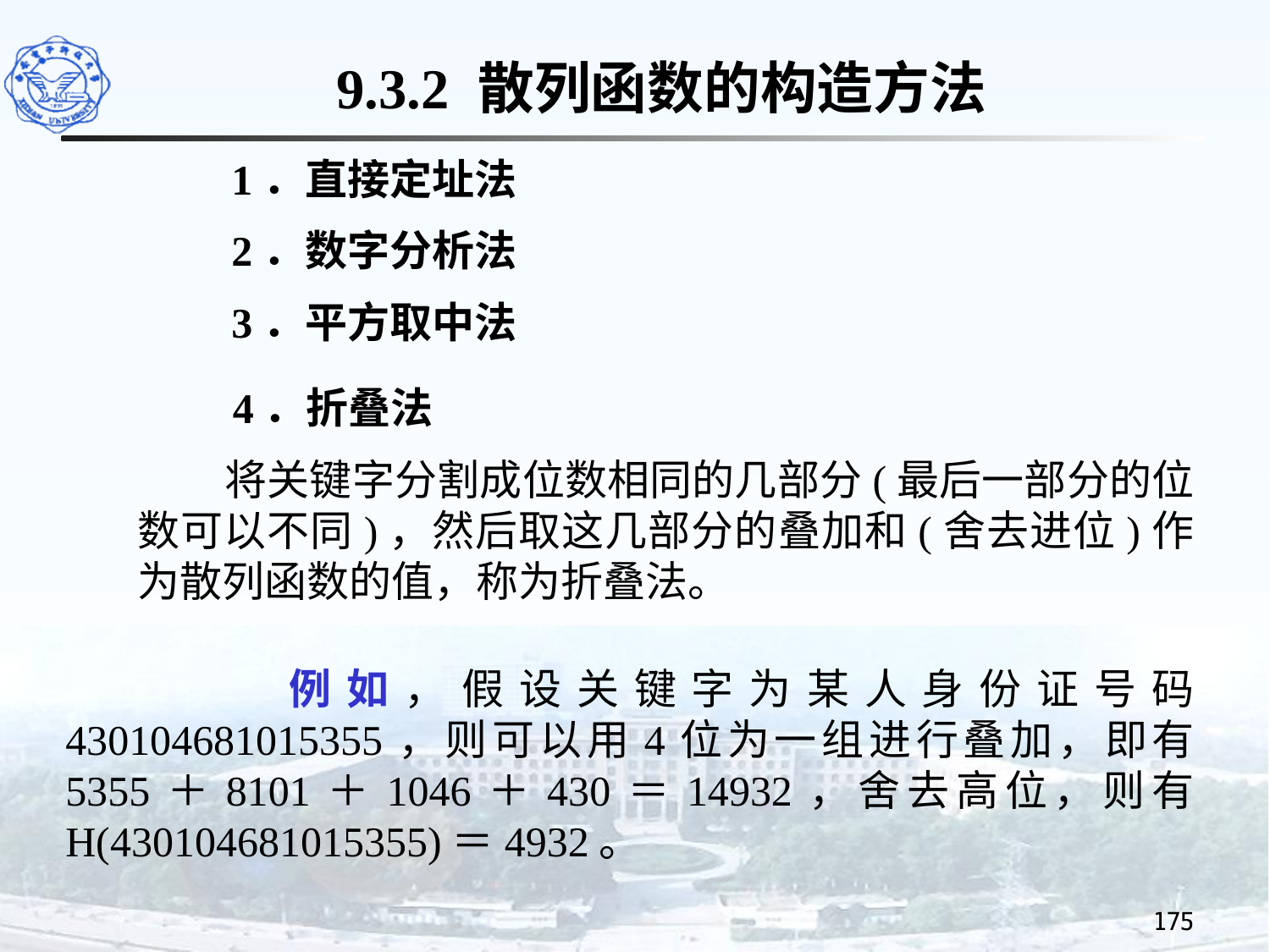

9.3.2 散列函数的构造方法
       1．直接定址法
       2．数字分析法
       3．平方取中法
         4．折叠法
        将关键字分割成位数相同的几部分(最后一部分的位数可以不同)，然后取这几部分的叠加和(舍去进位)作为散列函数的值，称为折叠法。
        例如，假设关键字为某人身份证号码430104681015355，则可以用4位为一组进行叠加，即有5355＋8101＋1046＋430＝14932，舍去高位，则有H(430104681015355)＝4932。
175